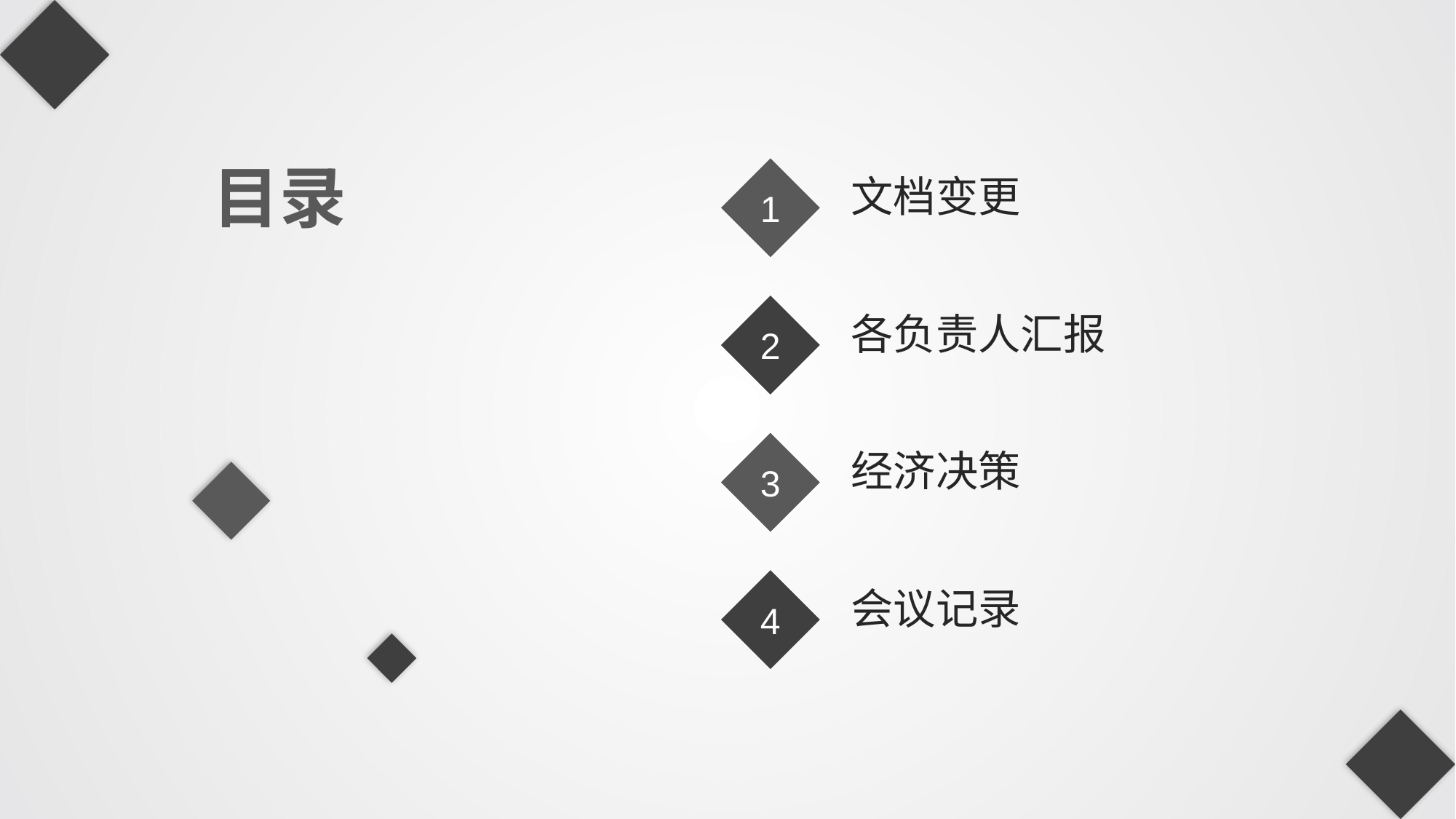

目录
1
文档变更
2
各负责人汇报
3
经济决策

4
会议记录